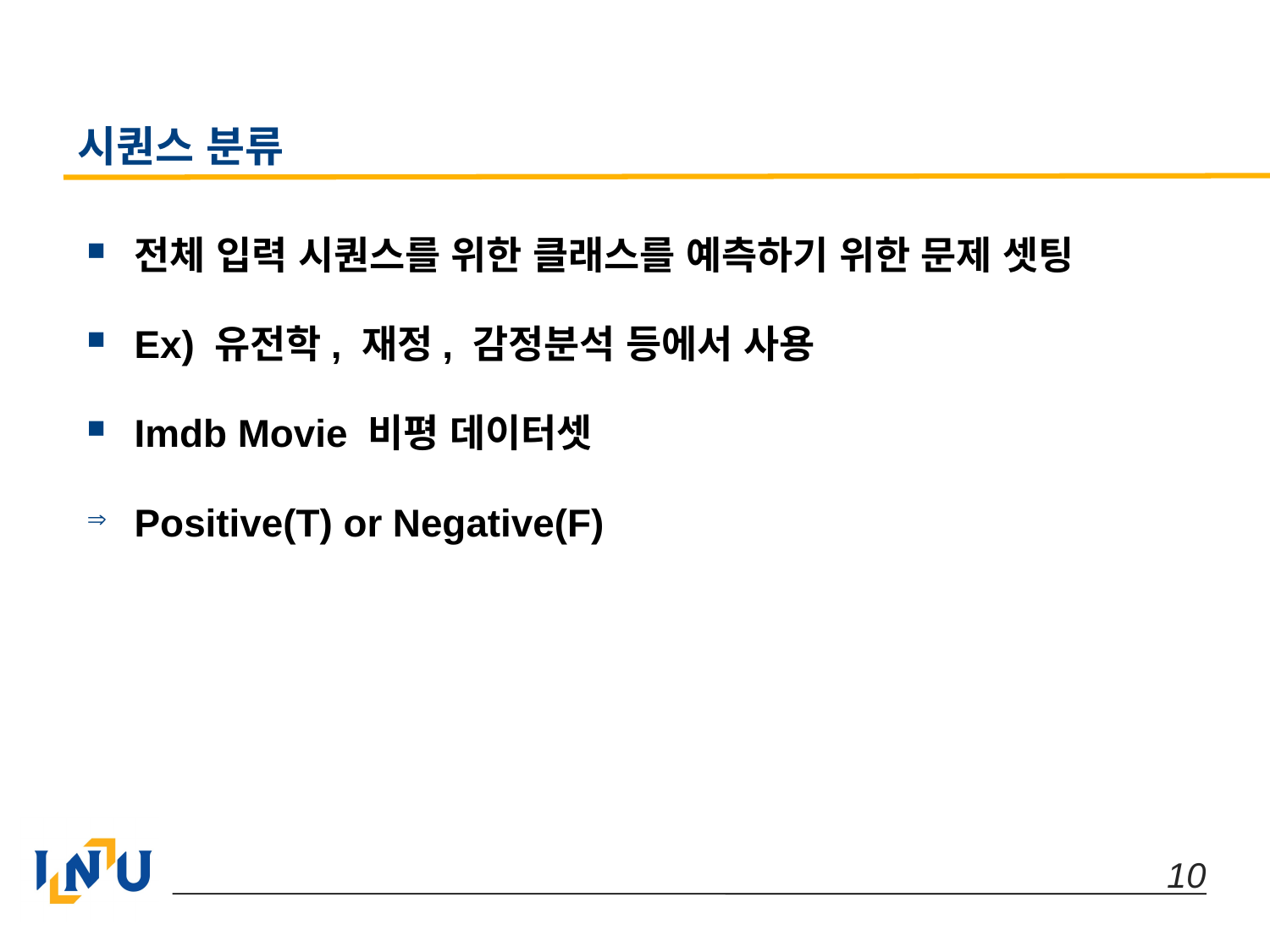

# 시퀀스 분류
전체 입력 시퀀스를 위한 클래스를 예측하기 위한 문제 셋팅
Ex) 유전학, 재정, 감정분석 등에서 사용
Imdb Movie 비평 데이터셋
Positive(T) or Negative(F)
 10